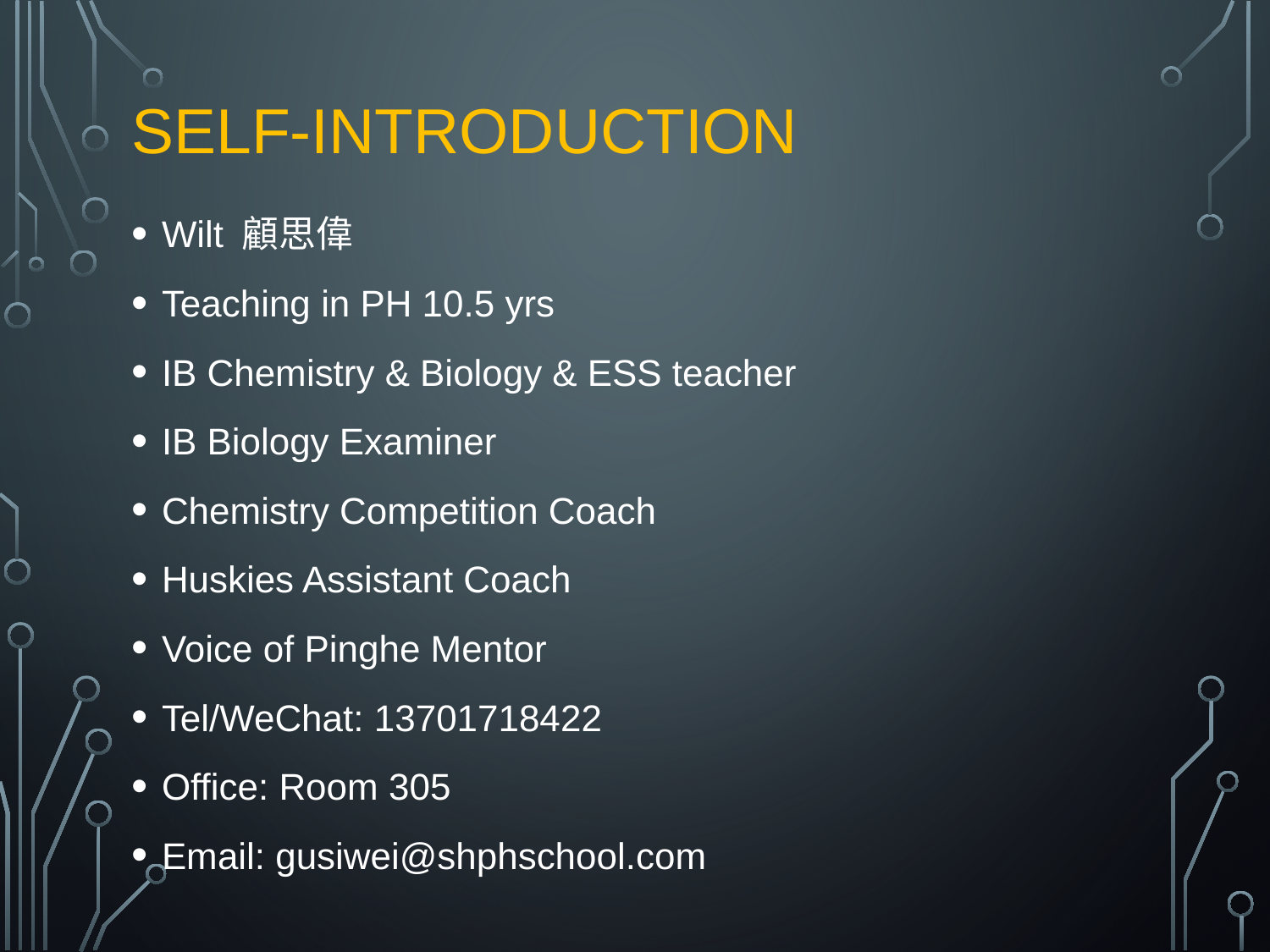

# Self-introduction
Wilt 顧思偉
Teaching in PH 10.5 yrs
IB Chemistry & Biology & ESS teacher
IB Biology Examiner
Chemistry Competition Coach
Huskies Assistant Coach
Voice of Pinghe Mentor
Tel/WeChat: 13701718422
Office: Room 305
Email: gusiwei@shphschool.com